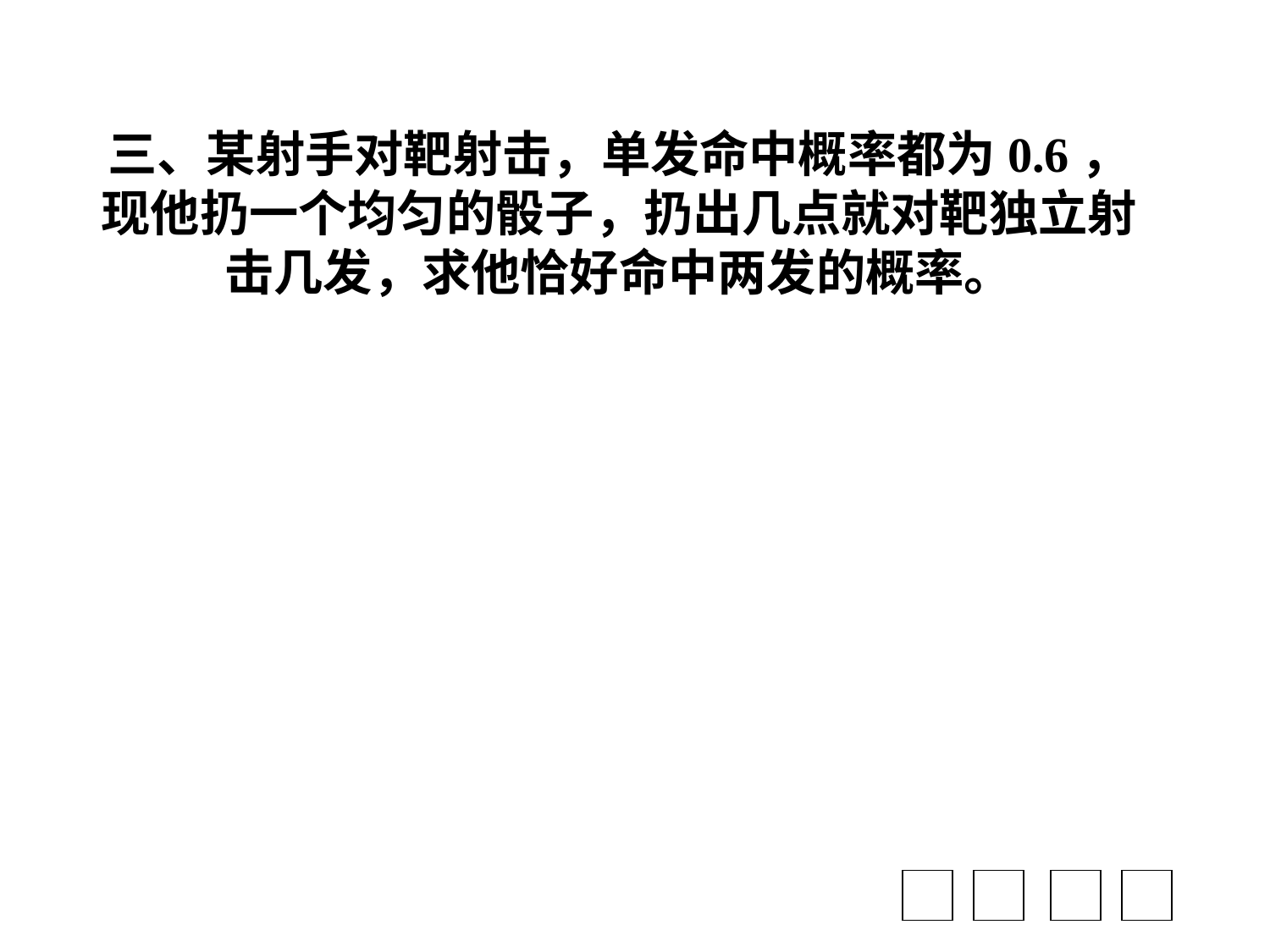

三、某射手对靶射击，单发命中概率都为0.6，现他扔一个均匀的骰子，扔出几点就对靶独立射击几发，求他恰好命中两发的概率。